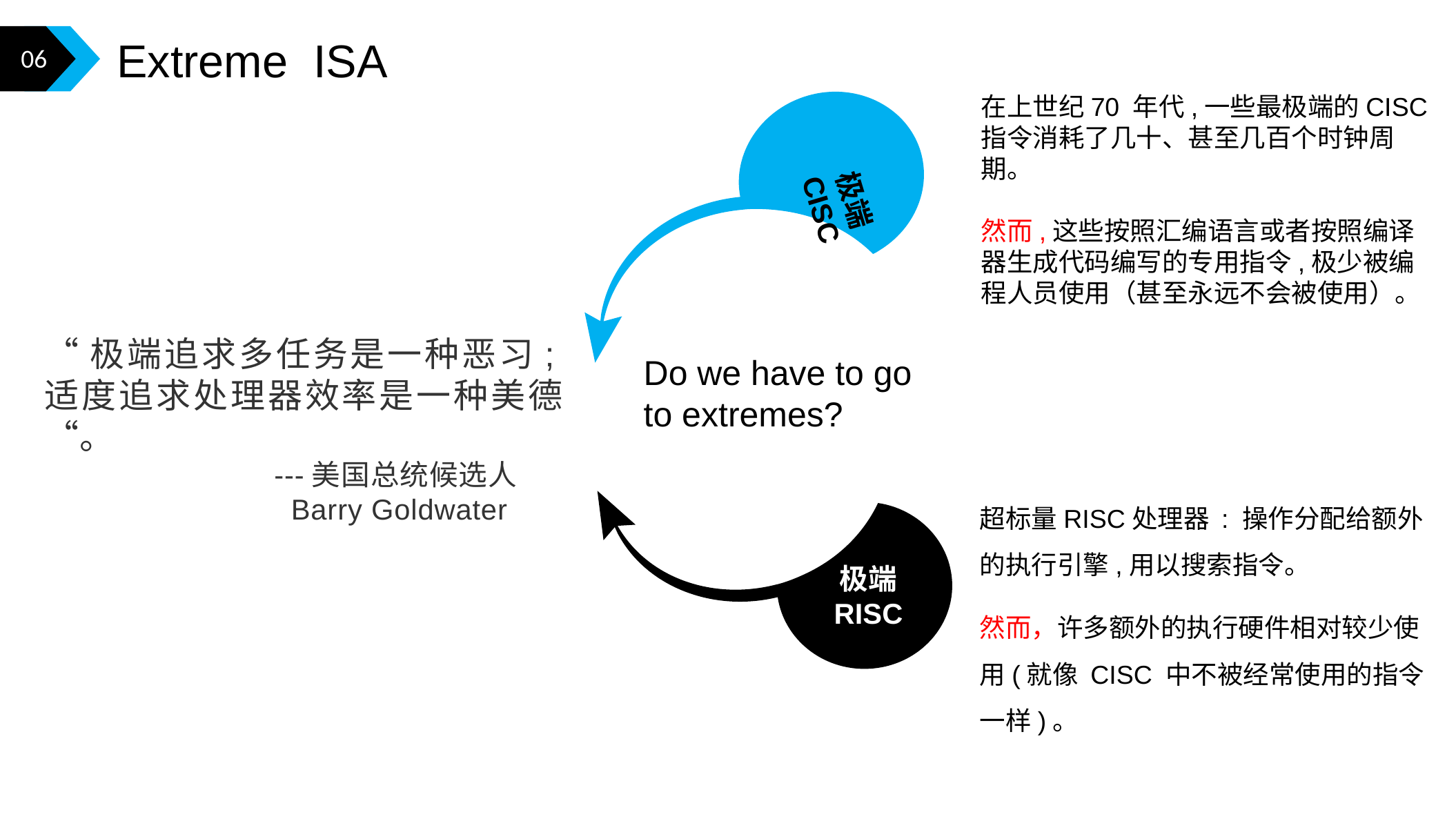

极端
CISC
06
Extreme  ISA
在上世纪70 年代,一些最极端的CISC指令消耗了几十、甚至几百个时钟周期。

然而,这些按照汇编语言或者按照编译器生成代码编写的专用指令,极少被编程人员使用（甚至永远不会被使用）。
“极端追求多任务是一种恶习;适度追求处理器效率是一种美德“。
                           ---美国总统候选人
                             Barry Goldwater
Do we have to go to extremes?
超标量RISC处理器 : 操作分配给额外的执行引擎,用以搜索指令。
然而，许多额外的执行硬件相对较少使用(就像 CISC 中不被经常使用的指令一样)。

极端
RISC